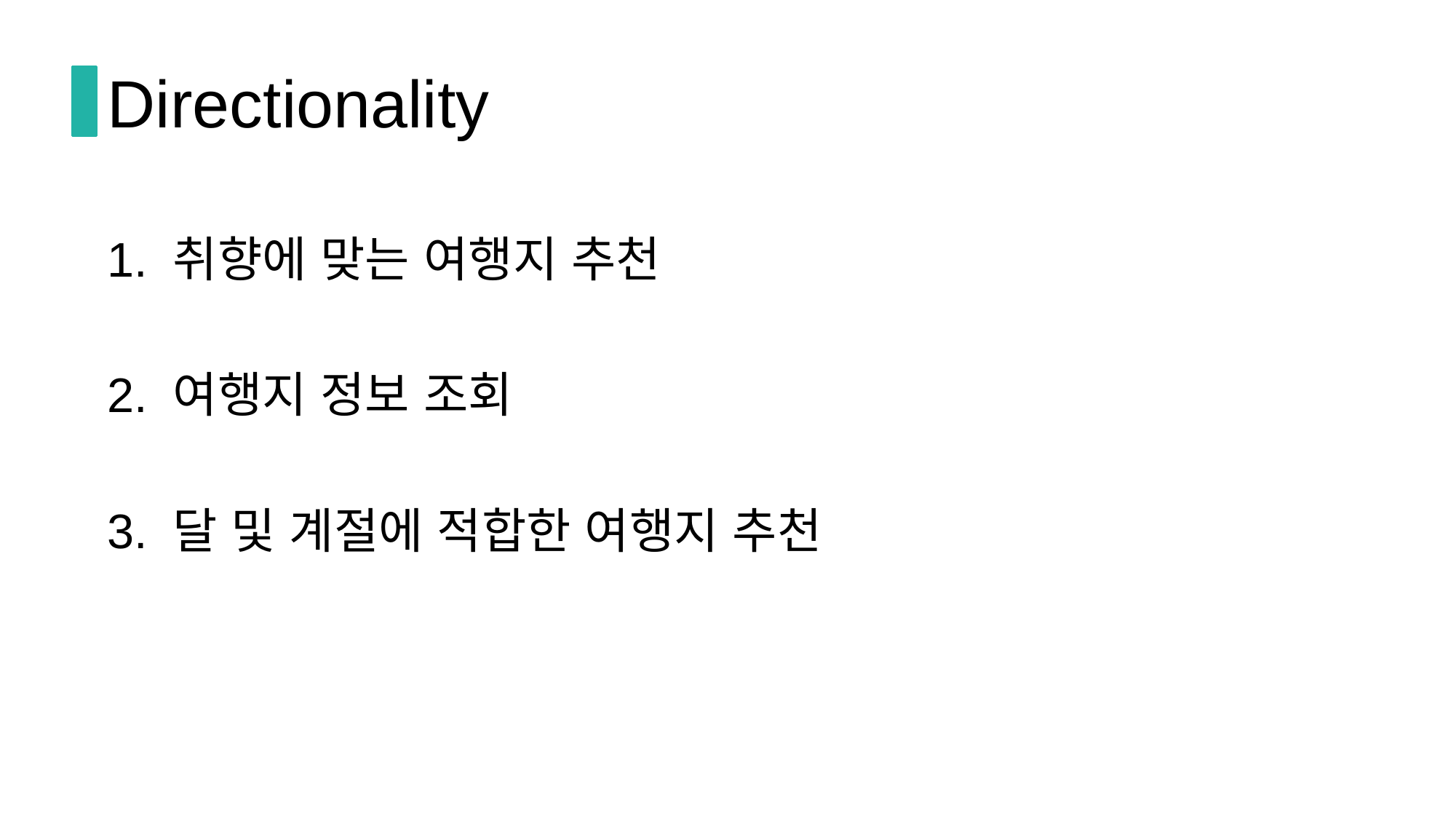

# Directionality

1. 취향에 맞는 여행지 추천

2. 여행지 정보 조회

3. 달 및 계절에 적합한 여행지 추천